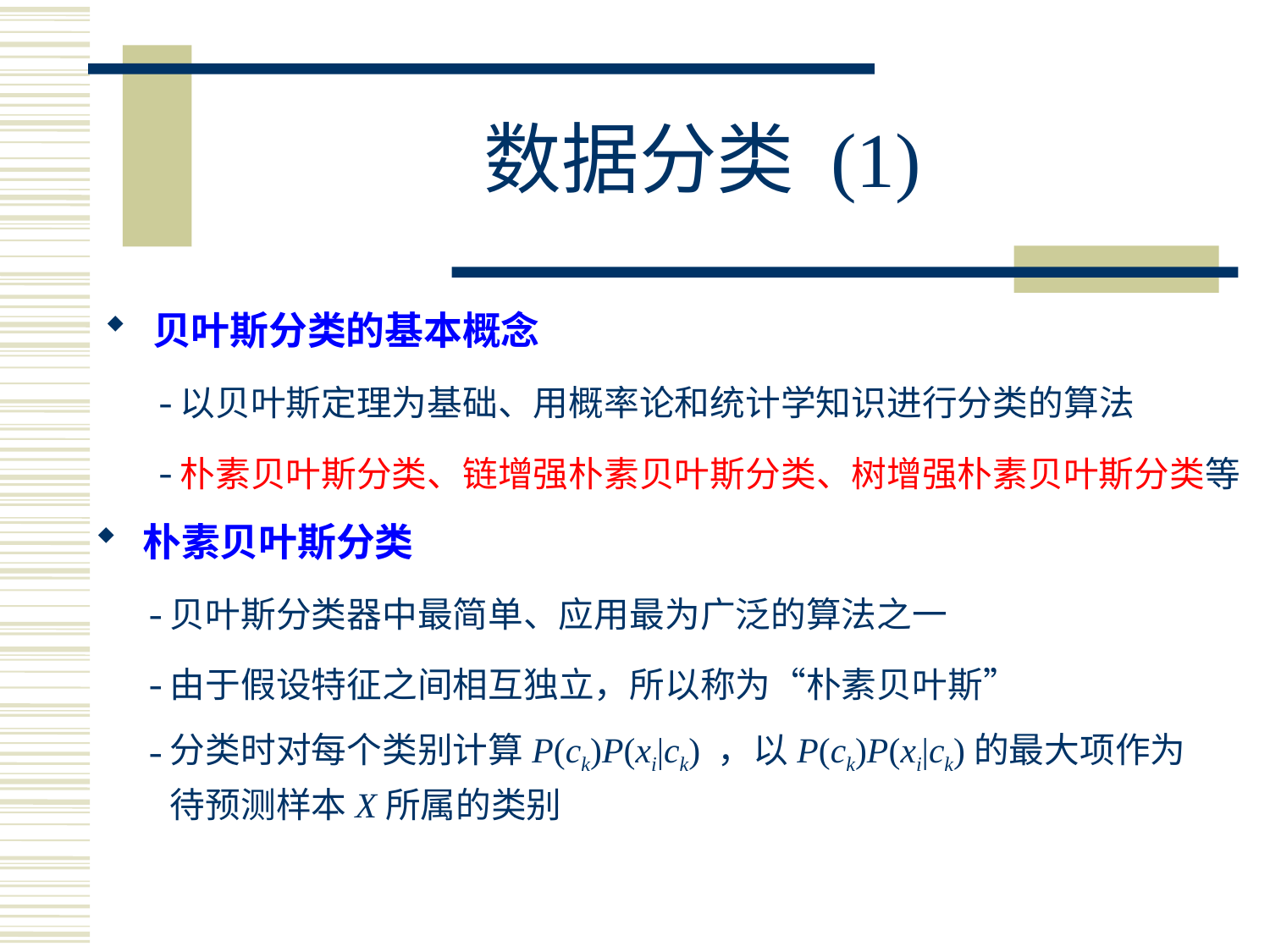

# 数据分类 (1)
贝叶斯分类的基本概念
以贝叶斯定理为基础、用概率论和统计学知识进行分类的算法
朴素贝叶斯分类、链增强朴素贝叶斯分类、树增强朴素贝叶斯分类等
朴素贝叶斯分类
贝叶斯分类器中最简单、应用最为广泛的算法之一
由于假设特征之间相互独立，所以称为“朴素贝叶斯”
分类时对每个类别计算P(ck)P(xi|ck) ，以P(ck)P(xi|ck)的最大项作为待预测样本X所属的类别